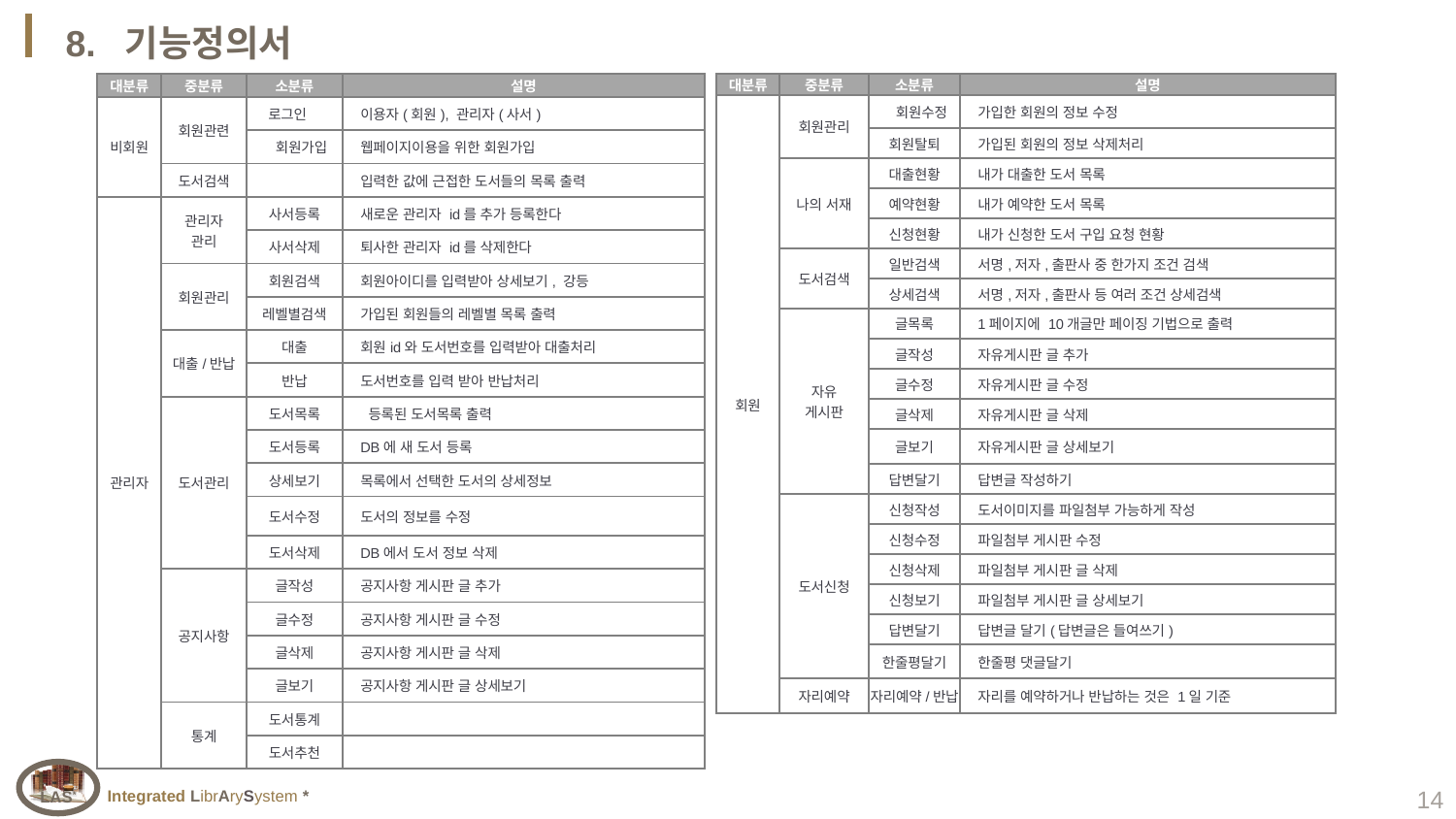

8.  기능정의서
| 대분류 | 중분류 | 소분류 | 설명 |
| --- | --- | --- | --- |
| 회원 | 회원관리 | 회원수정 | 가입한 회원의 정보 수정 |
|  |  | 회원탈퇴 | 가입된 회원의 정보 삭제처리 |
|  | 나의 서재 | 대출현황 | 내가 대출한 도서 목록 |
|  |  | 예약현황 | 내가 예약한 도서 목록 |
|  |  | 신청현황 | 내가 신청한 도서 구입 요청 현황 |
|  | 도서검색 | 일반검색 | 서명,저자,출판사 중 한가지 조건 검색 |
|  |  | 상세검색 | 서명,저자,출판사 등 여러 조건 상세검색 |
|  | 자유 게시판 | 글목록 | 1페이지에 10개글만 페이징 기법으로 출력 |
|  |  | 글작성 | 자유게시판 글 추가 |
|  |  | 글수정 | 자유게시판 글 수정 |
|  |  | 글삭제 | 자유게시판 글 삭제 |
|  |  | 글보기 | 자유게시판 글 상세보기 |
|  |  | 답변달기 | 답변글 작성하기 |
|  | 도서신청 | 신청작성 | 도서이미지를 파일첨부 가능하게 작성 |
|  |  | 신청수정 | 파일첨부 게시판 수정 |
|  |  | 신청삭제 | 파일첨부 게시판 글 삭제 |
|  |  | 신청보기 | 파일첨부 게시판 글 상세보기 |
|  |  | 답변달기 | 답변글 달기(답변글은 들여쓰기) |
|  |  | 한줄평달기 | 한줄평 댓글달기 |
|  | 자리예약 | 자리예약/반납 | 자리를 예약하거나 반납하는 것은 1일 기준 |
| 대분류 | 중분류 | 소분류 | 설명 |
| --- | --- | --- | --- |
| 비회원 | 회원관련 | 로그인 | 이용자(회원), 관리자(사서) |
|  |  | 회원가입 | 웹페이지이용을 위한 회원가입 |
|  | 도서검색 |  | 입력한 값에 근접한 도서들의 목록 출력 |
| 관리자 | 관리자 관리 | 사서등록 | 새로운 관리자 id를 추가 등록한다 |
|  |  | 사서삭제 | 퇴사한 관리자 id를 삭제한다 |
|  | 회원관리 | 회원검색 | 회원아이디를 입력받아 상세보기, 강등 |
|  |  | 레벨별검색 | 가입된 회원들의 레벨별 목록 출력 |
|  | 대출/반납 | 대출 | 회원id와 도서번호를 입력받아 대출처리 |
|  |  | 반납 | 도서번호를 입력 받아 반납처리 |
|  | 도서관리 | 도서목록 | 등록된 도서목록 출력 |
|  |  | 도서등록 | DB에 새 도서 등록 |
|  |  | 상세보기 | 목록에서 선택한 도서의 상세정보 |
|  |  | 도서수정 | 도서의 정보를 수정 |
|  |  | 도서삭제 | DB에서 도서 정보 삭제 |
|  | 공지사항 | 글작성 | 공지사항 게시판 글 추가 |
|  |  | 글수정 | 공지사항 게시판 글 수정 |
|  |  | 글삭제 | 공지사항 게시판 글 삭제 |
|  |  | 글보기 | 공지사항 게시판 글 상세보기 |
|  | 통계 | 도서통계 |  |
|  |  | 도서추천 |  |
14